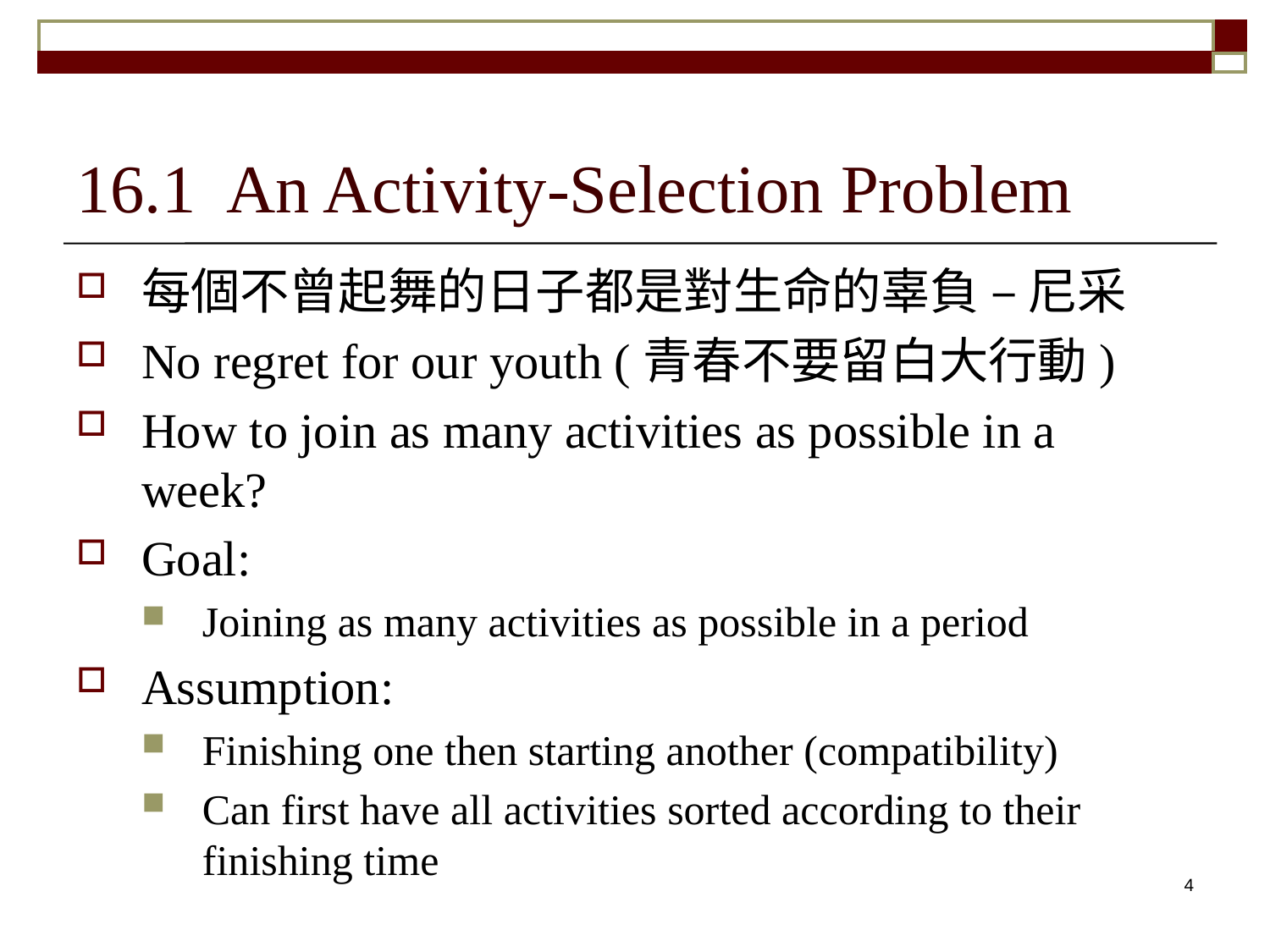

# 16.1  An Activity-Selection Problem
每個不曾起舞的日子都是對生命的辜負 – 尼采
No regret for our youth (青春不要留白大行動)
How to join as many activities as possible in a week?
Goal:
Joining as many activities as possible in a period
Assumption:
Finishing one then starting another (compatibility)
Can first have all activities sorted according to their finishing time
4